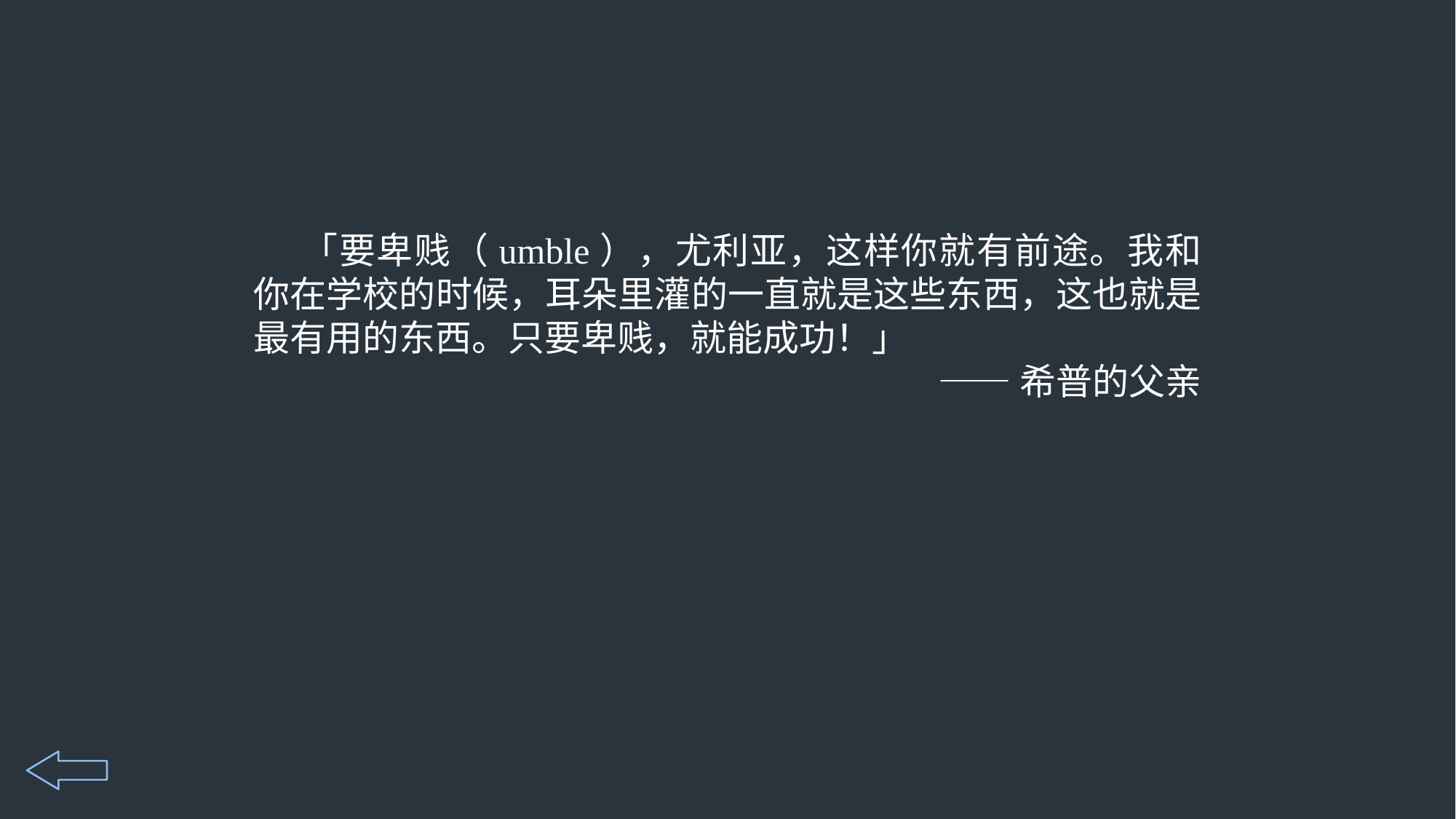

「要卑贱（umble），尤利亚，这样你就有前途。我和你在学校的时候，耳朵里灌的一直就是这些东西，这也就是最有用的东西。只要卑贱，就能成功！」
——希普的父亲